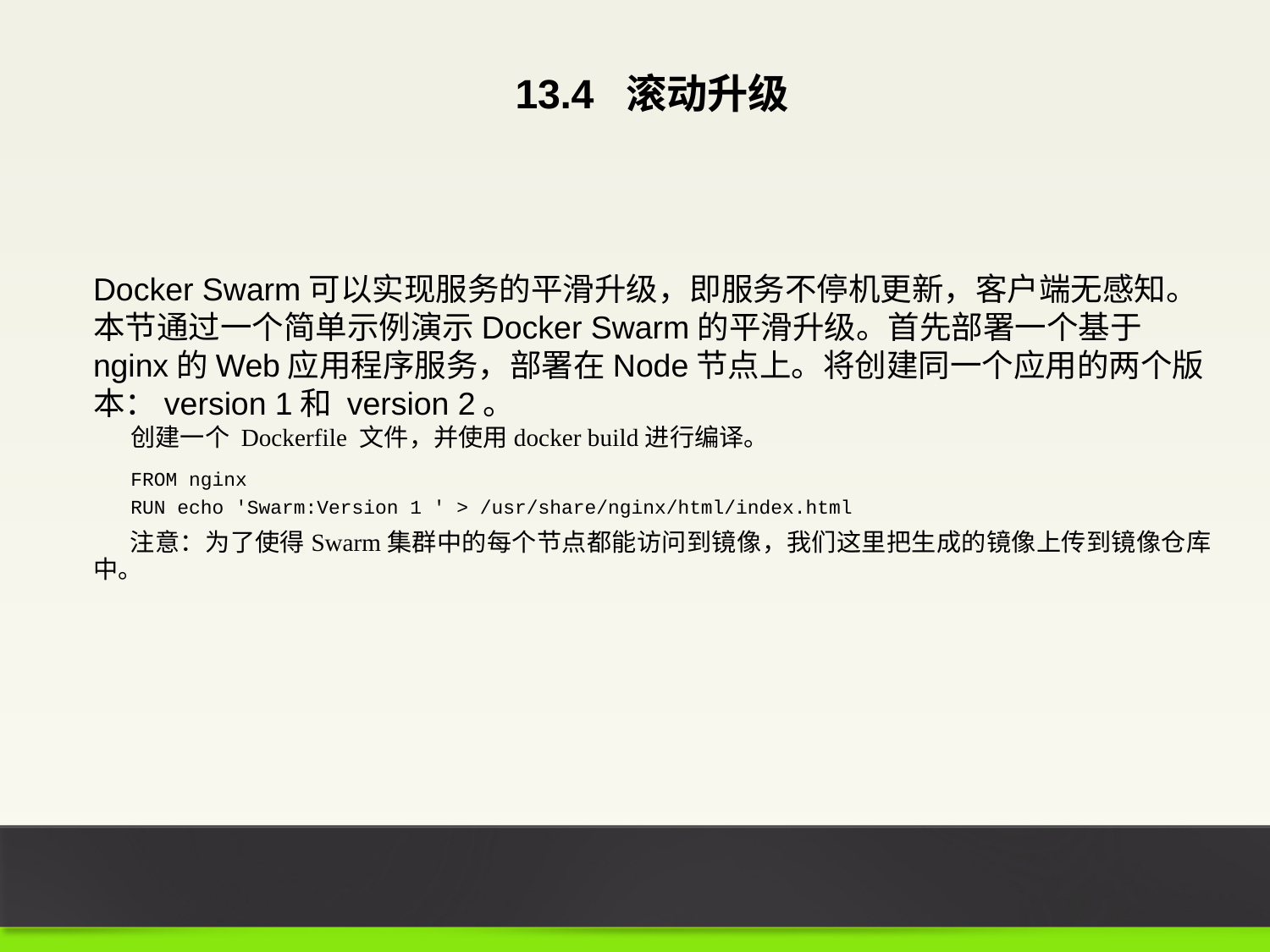

13.4  滚动升级
Docker Swarm可以实现服务的平滑升级，即服务不停机更新，客户端无感知。本节通过一个简单示例演示Docker Swarm的平滑升级。首先部署一个基于nginx的Web应用程序服务，部署在Node节点上。将创建同一个应用的两个版本：version 1和 version 2。
创建一个 Dockerfile 文件，并使用docker build进行编译。
FROM nginx
RUN echo 'Swarm:Version 1 ' > /usr/share/nginx/html/index.html
注意：为了使得Swarm集群中的每个节点都能访问到镜像，我们这里把生成的镜像上传到镜像仓库中。